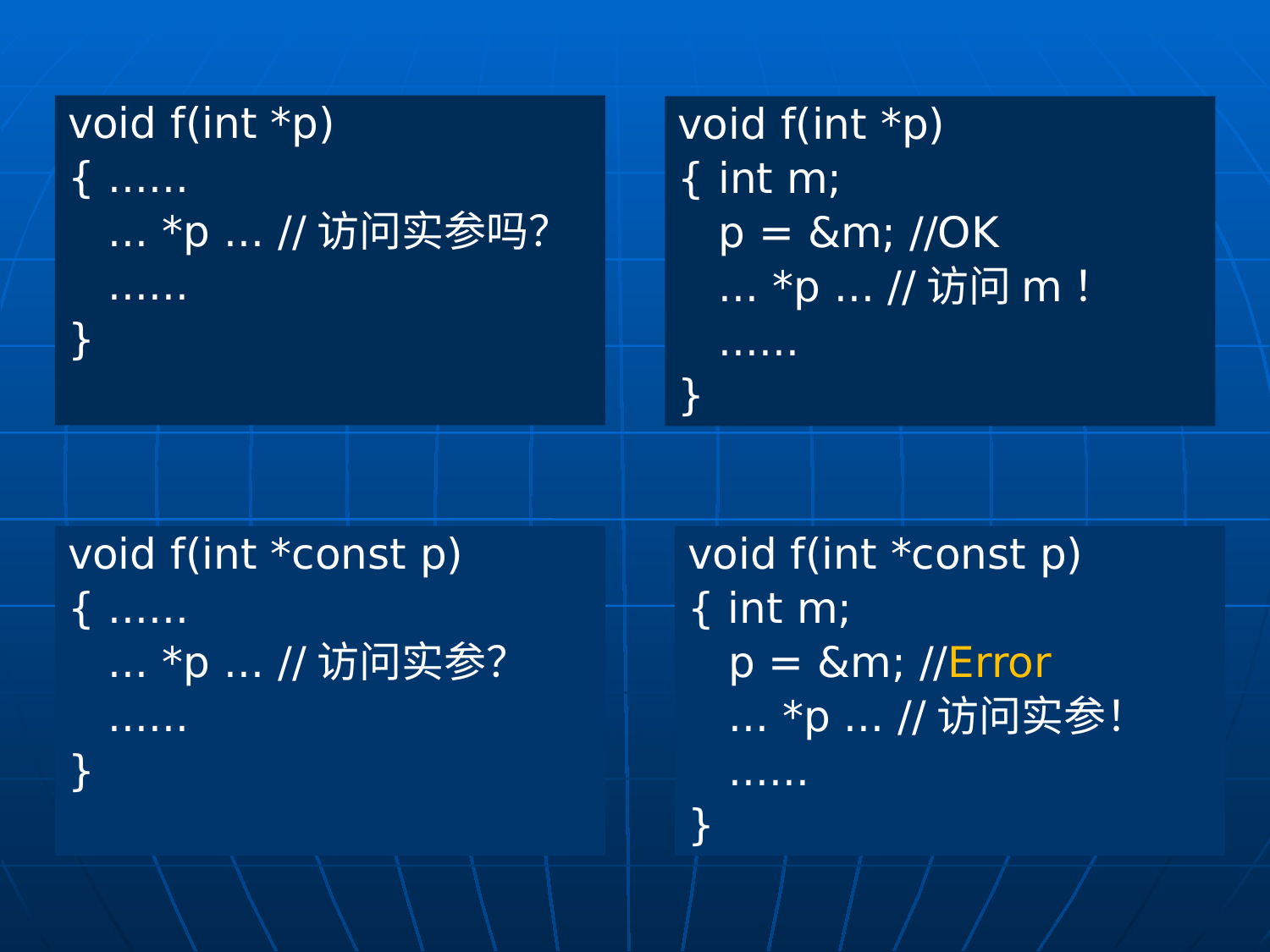

void f(int *p)
{ ......
   ... *p ... //访问实参吗？
   ......
}
void f(int *p)
{ int m;
   p = &m; //OK
   ... *p ... //访问m！
   ......
}
void f(int *const p)
{ ......
   ... *p ... //访问实参？
   ......
}
void f(int *const p)
{ int m;
   p = &m; //Error
   ... *p ... //访问实参！
   ......
}